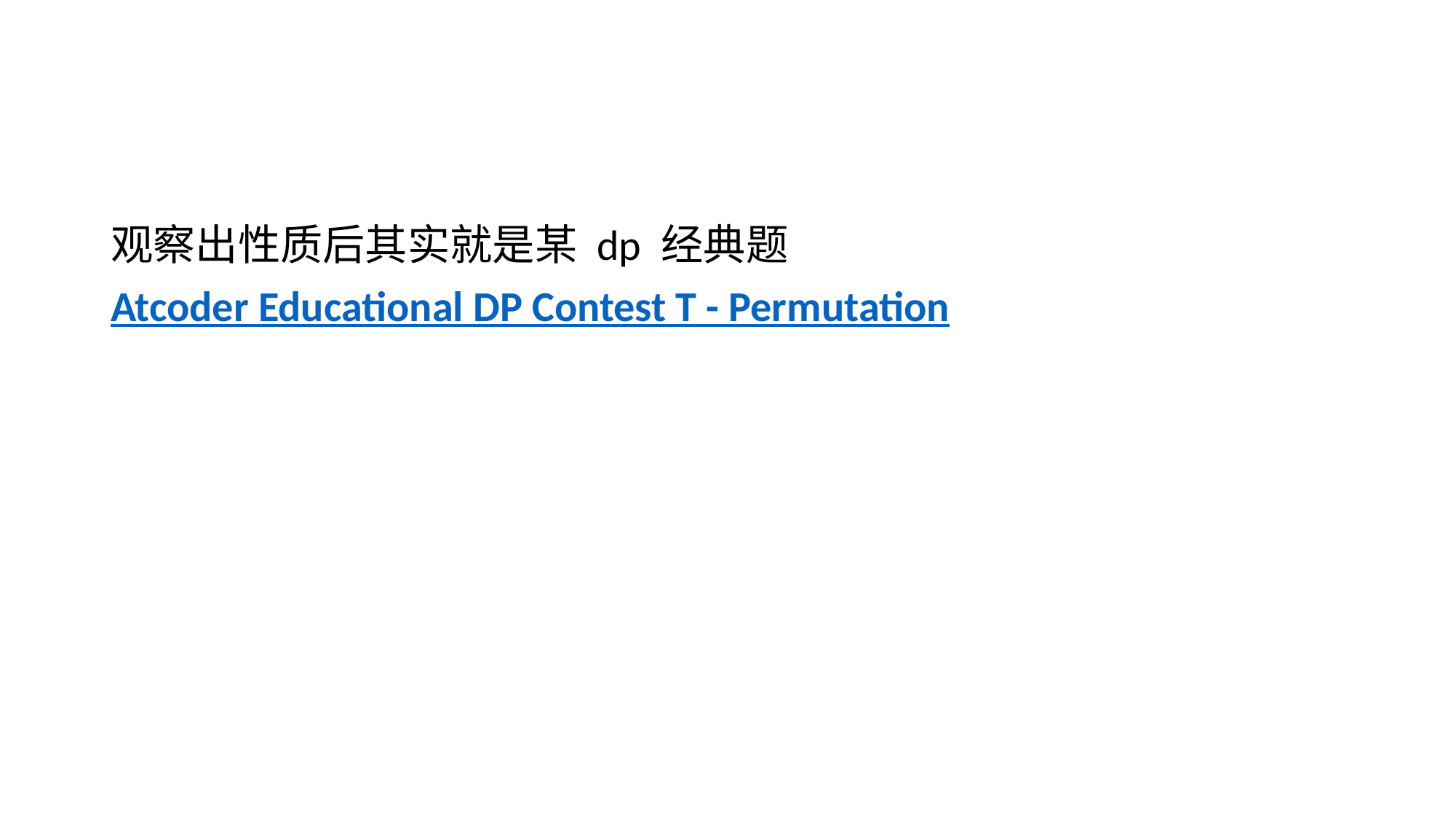

观察出性质后其实就是某 dp 经典题
Atcoder Educational DP Contest T - Permutation